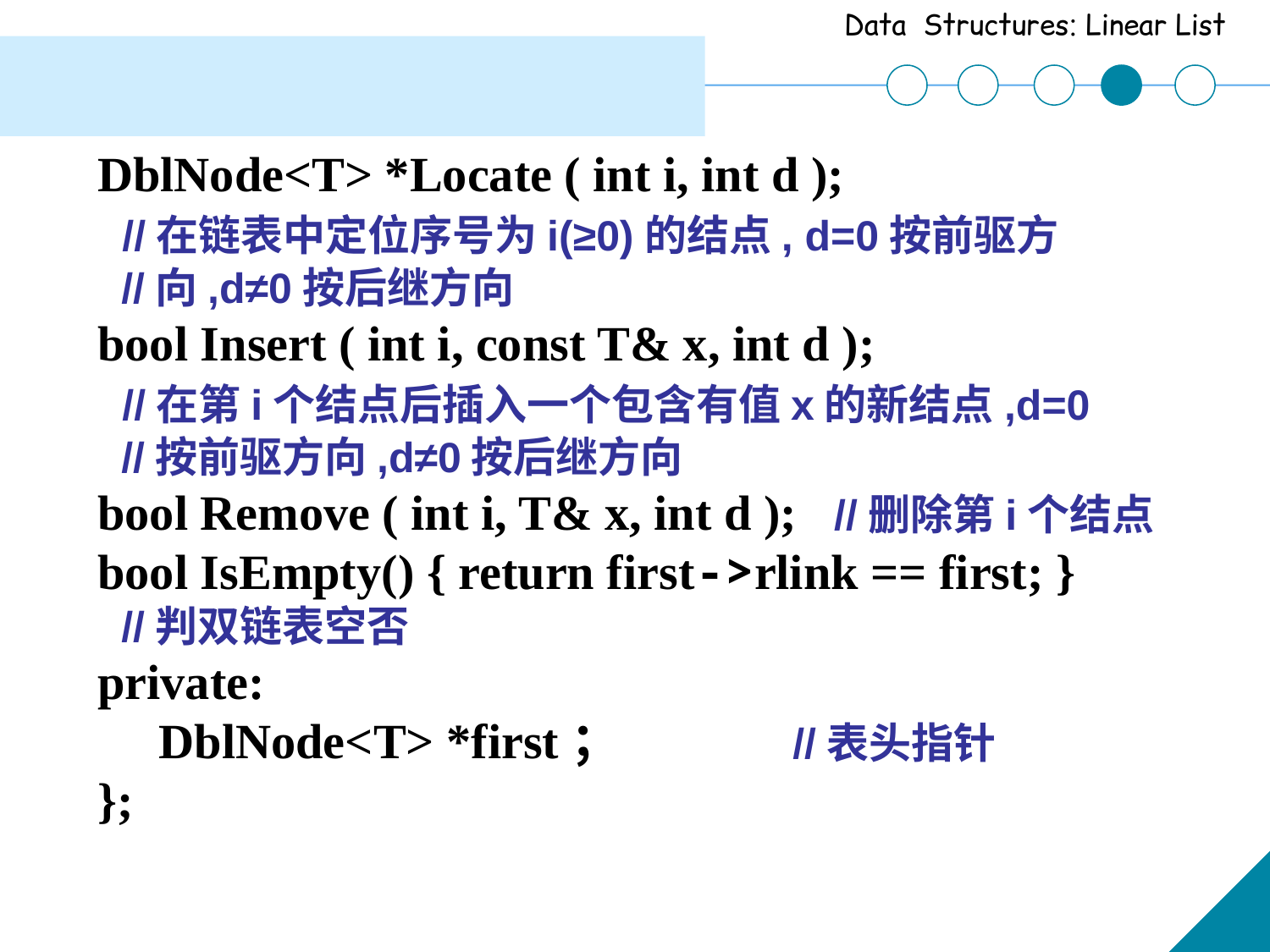

DblNode<T> *Locate ( int i, int d );
  //在链表中定位序号为i(≥0)的结点, d=0按前驱方
  //向,d≠0按后继方向
bool Insert ( int i, const T& x, int d );
  //在第i个结点后插入一个包含有值x的新结点,d=0
  //按前驱方向,d≠0按后继方向
bool Remove ( int i, T& x, int d );   //删除第i个结点
bool IsEmpty() { return first->rlink == first; }
  //判双链表空否
private:
     DblNode<T> *first；                 //表头指针
};